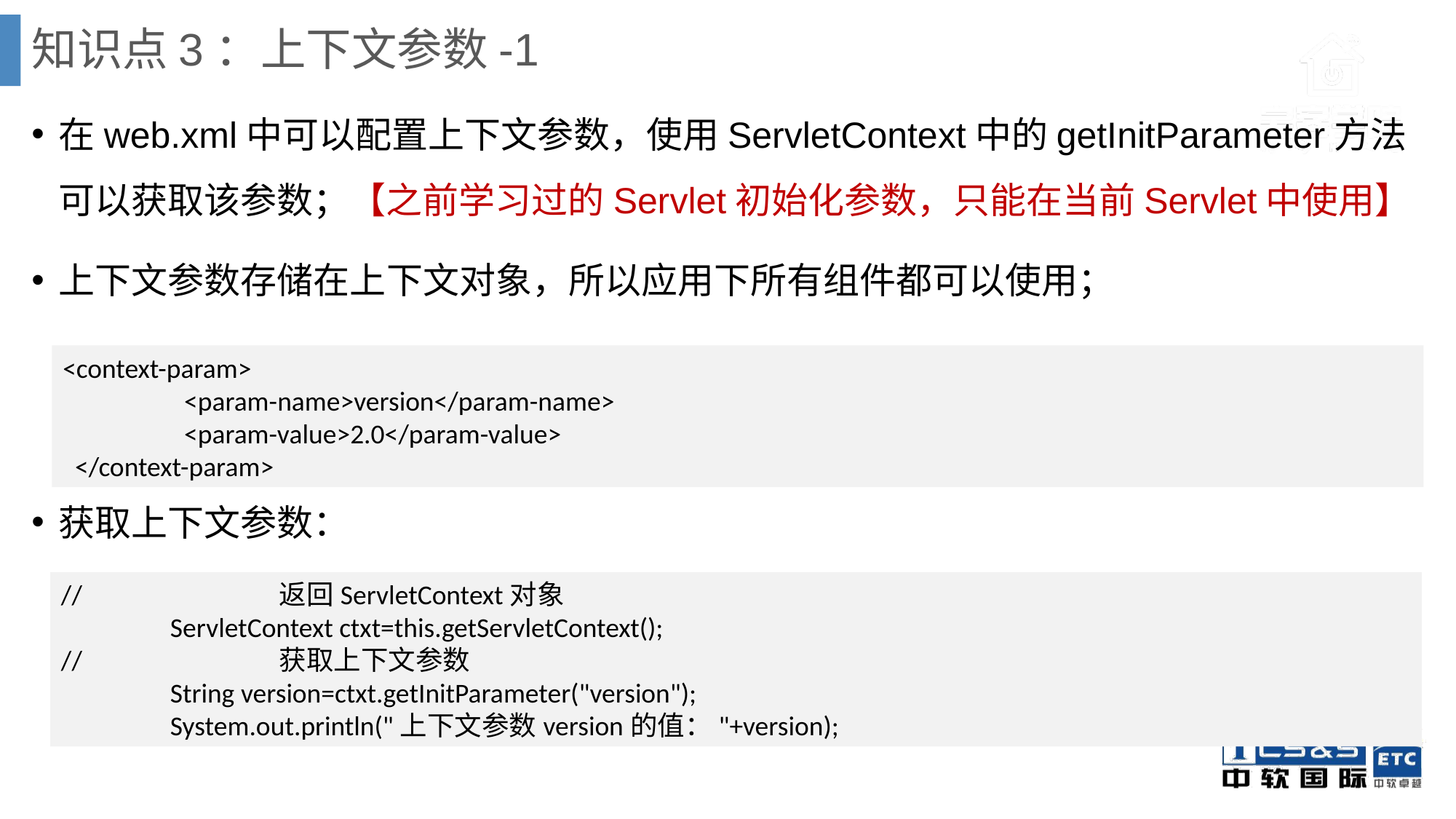

# 知识点3：上下文参数-1
在web.xml中可以配置上下文参数，使用ServletContext中的getInitParameter方法可以获取该参数；【之前学习过的Servlet初始化参数，只能在当前Servlet中使用】
上下文参数存储在上下文对象，所以应用下所有组件都可以使用；

获取上下文参数：
<context-param>
	  <param-name>version</param-name>
	  <param-value>2.0</param-value>
  </context-param>
//		返回ServletContext对象
	ServletContext ctxt=this.getServletContext();
//		获取上下文参数
	String version=ctxt.getInitParameter("version");
	System.out.println("上下文参数version的值："+version);